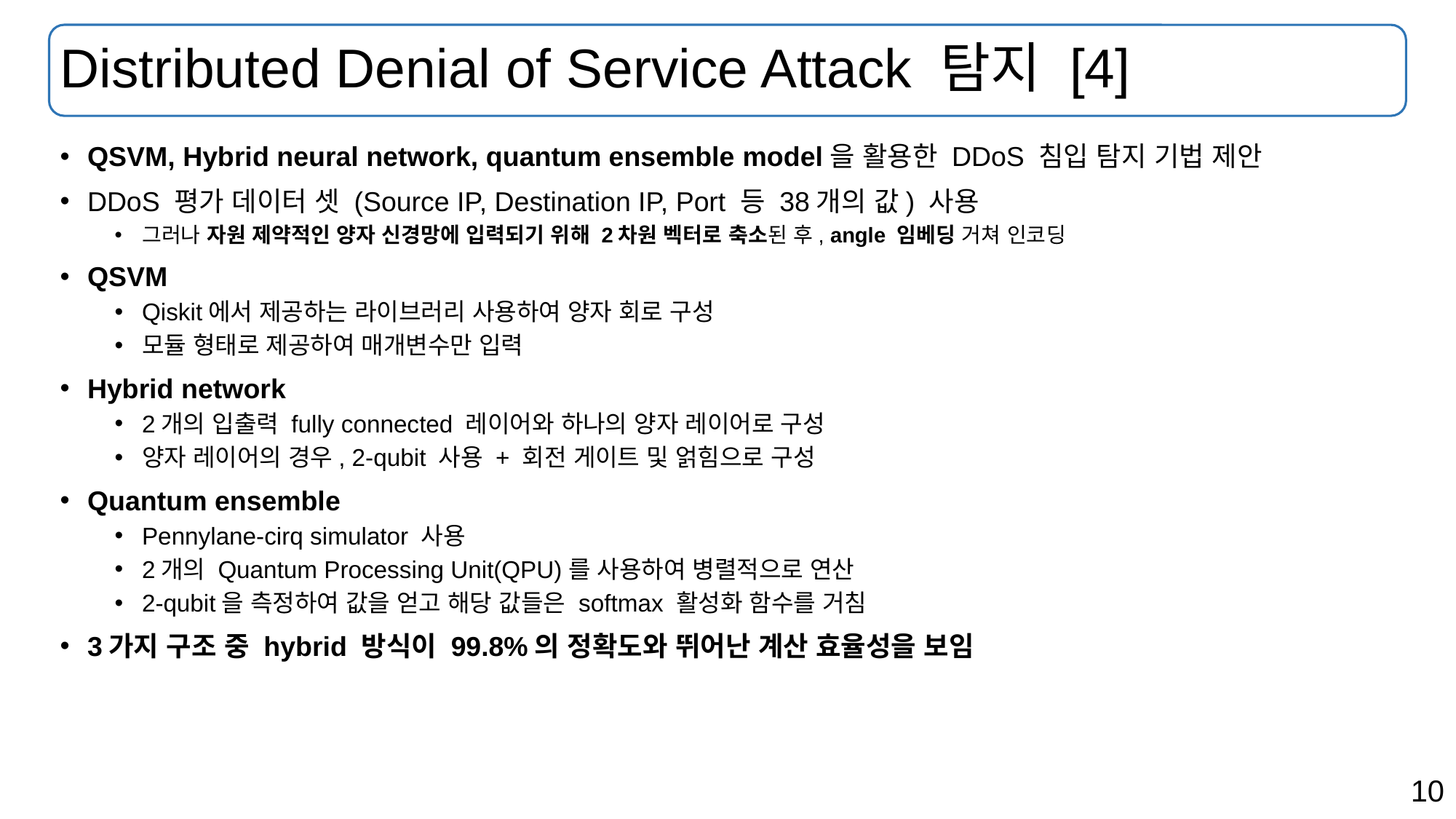

# Distributed Denial of Service Attack 탐지 [4]
QSVM, Hybrid neural network, quantum ensemble model을 활용한 DDoS 침입 탐지 기법 제안
DDoS 평가 데이터 셋 (Source IP, Destination IP, Port 등 38개의 값) 사용
그러나 자원 제약적인 양자 신경망에 입력되기 위해 2차원 벡터로 축소된 후, angle 임베딩 거쳐 인코딩
QSVM
Qiskit에서 제공하는 라이브러리 사용하여 양자 회로 구성
모듈 형태로 제공하여 매개변수만 입력
Hybrid network
2개의 입출력 fully connected 레이어와 하나의 양자 레이어로 구성
양자 레이어의 경우, 2-qubit 사용 + 회전 게이트 및 얽힘으로 구성
Quantum ensemble
Pennylane-cirq simulator 사용
2개의 Quantum Processing Unit(QPU)를 사용하여 병렬적으로 연산
2-qubit을 측정하여 값을 얻고 해당 값들은 softmax 활성화 함수를 거침
3가지 구조 중 hybrid 방식이 99.8%의 정확도와 뛰어난 계산 효율성을 보임